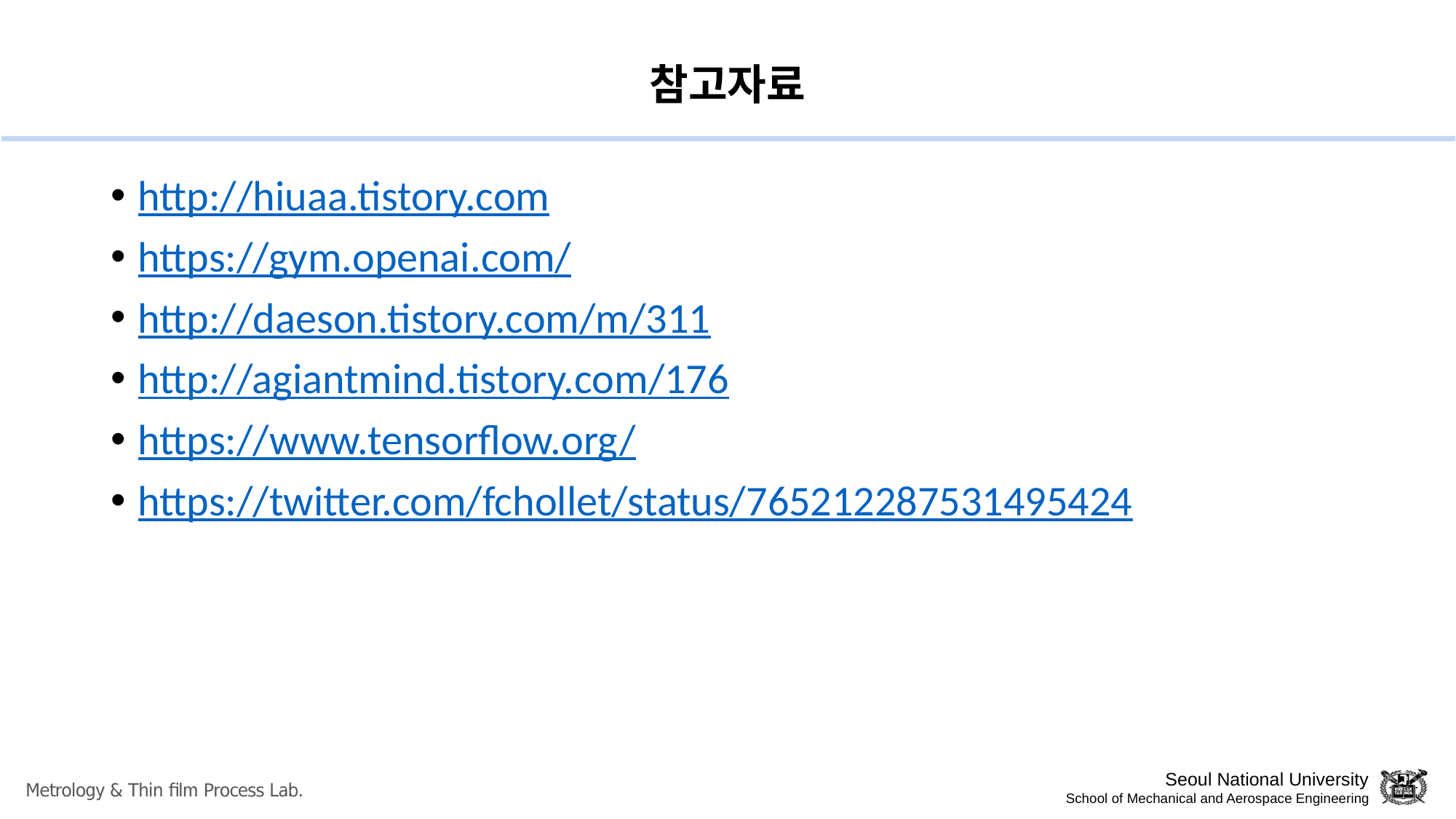

# 참고자료
http://hiuaa.tistory.com
https://gym.openai.com/
http://daeson.tistory.com/m/311
http://agiantmind.tistory.com/176
https://www.tensorflow.org/
https://twitter.com/fchollet/status/765212287531495424